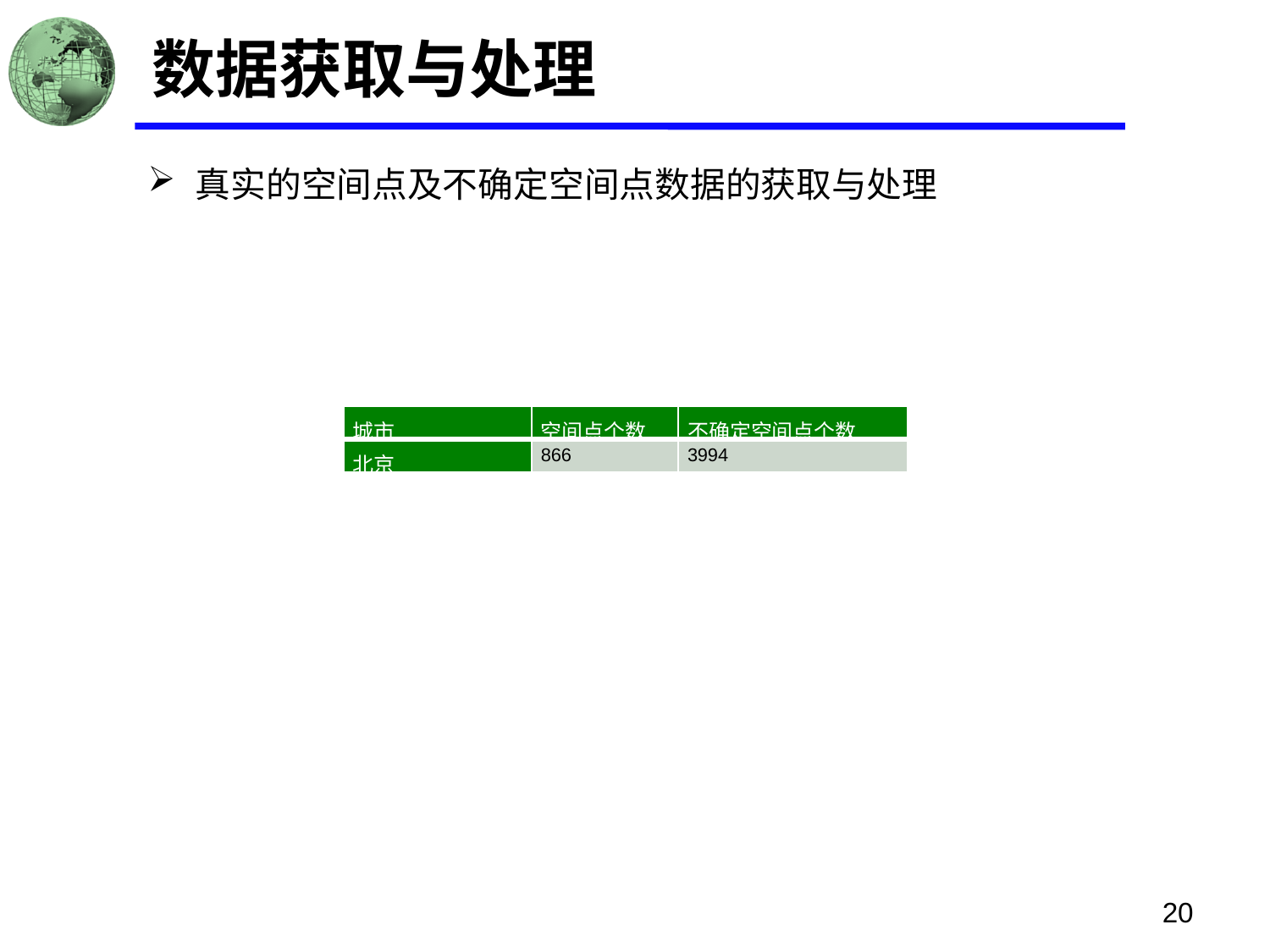

# 数据获取与处理
真实的空间点及不确定空间点数据的获取与处理
| 城市 | 空间点个数 | 不确定空间点个数 |
| --- | --- | --- |
| 北京 | 866 | 3994 |
20